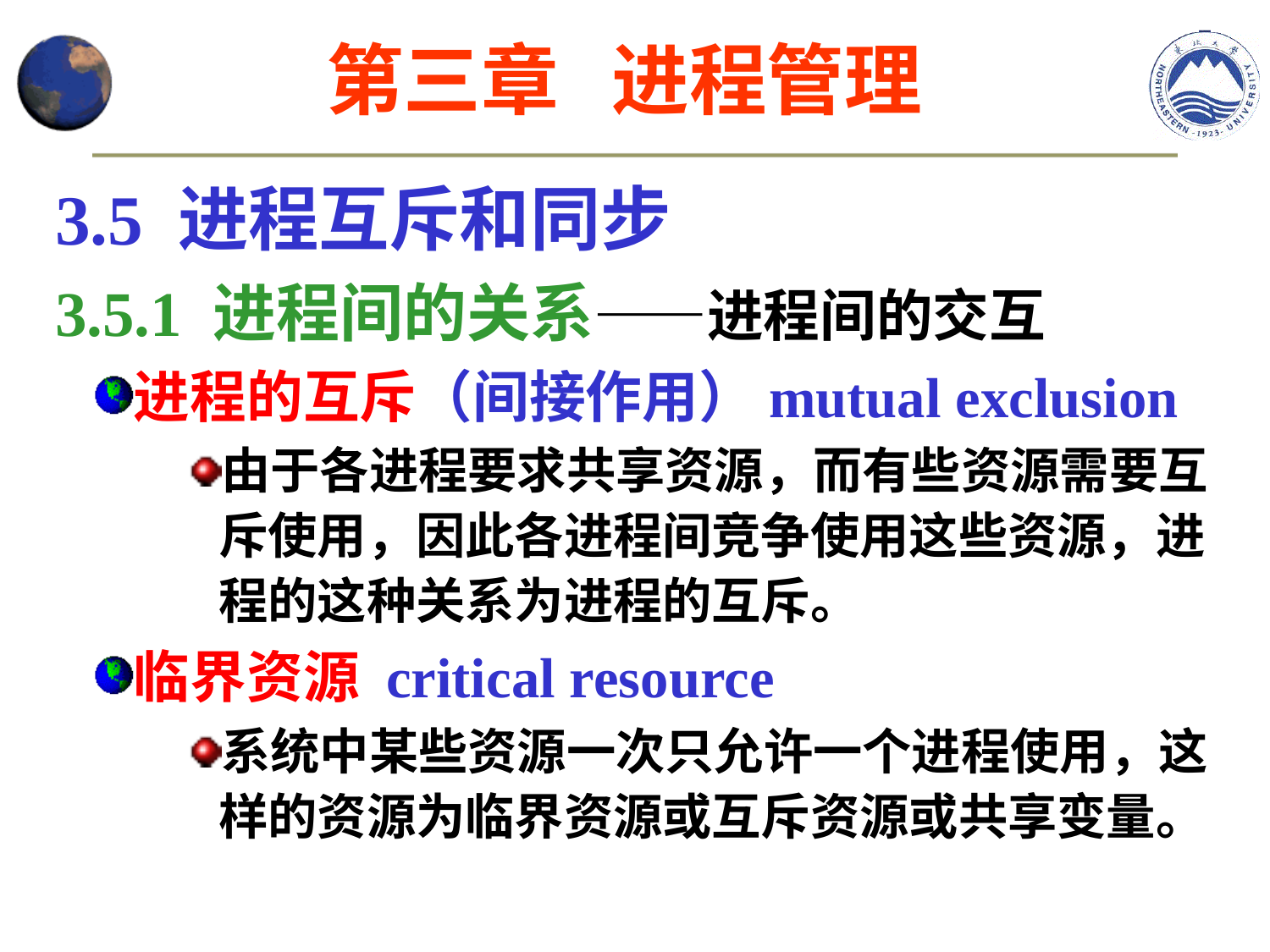

第三章   进程管理
3.5 进程互斥和同步
3.5.1 进程间的关系——进程间的交互
进程的互斥（间接作用）mutual exclusion
由于各进程要求共享资源，而有些资源需要互斥使用，因此各进程间竞争使用这些资源，进程的这种关系为进程的互斥。
临界资源 critical resource
系统中某些资源一次只允许一个进程使用，这样的资源为临界资源或互斥资源或共享变量。